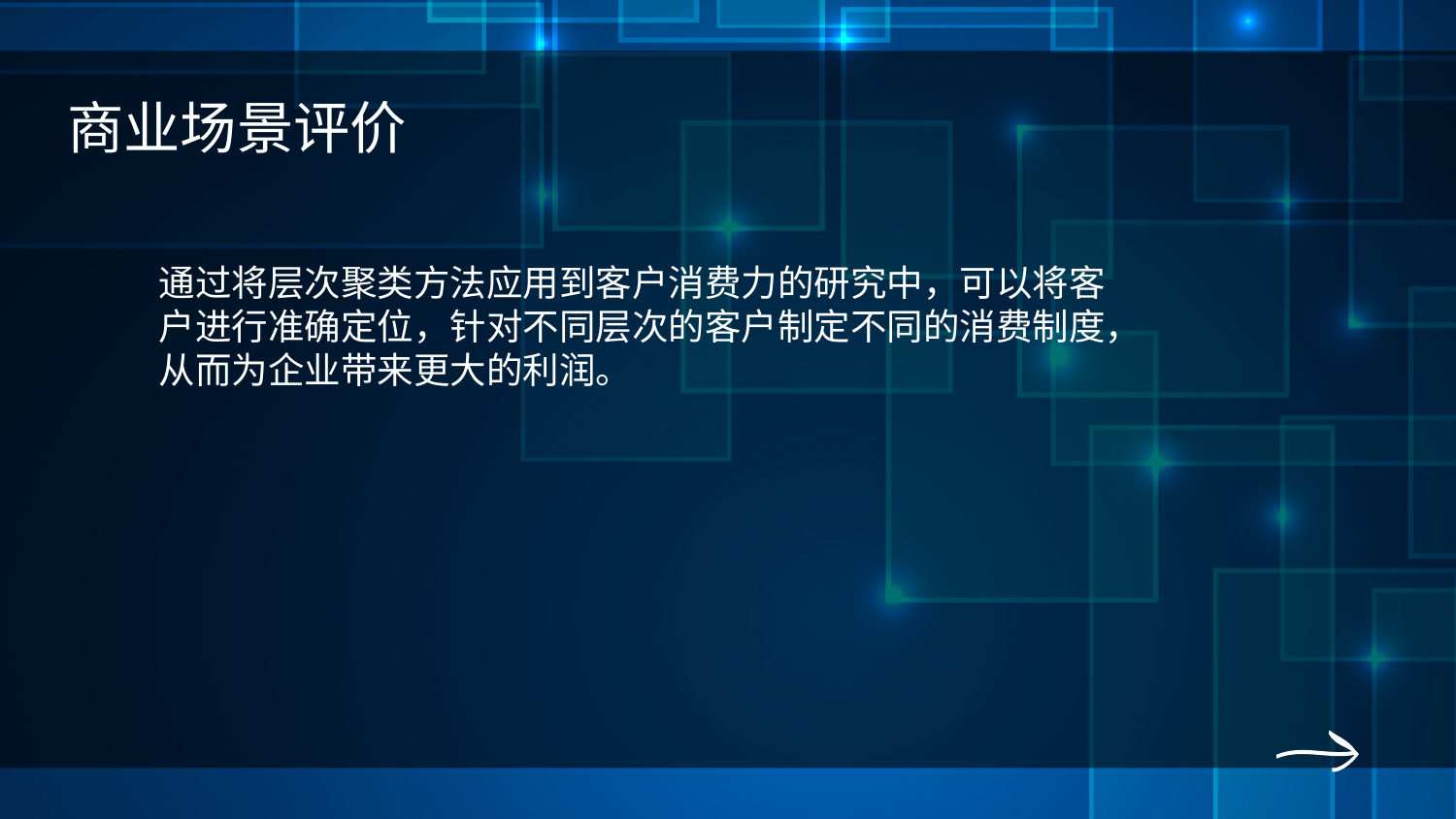

商业场景评价
通过将层次聚类方法应用到客户消费力的研究中，可以将客户进行准确定位，针对不同层次的客户制定不同的消费制度，从而为企业带来更大的利润。